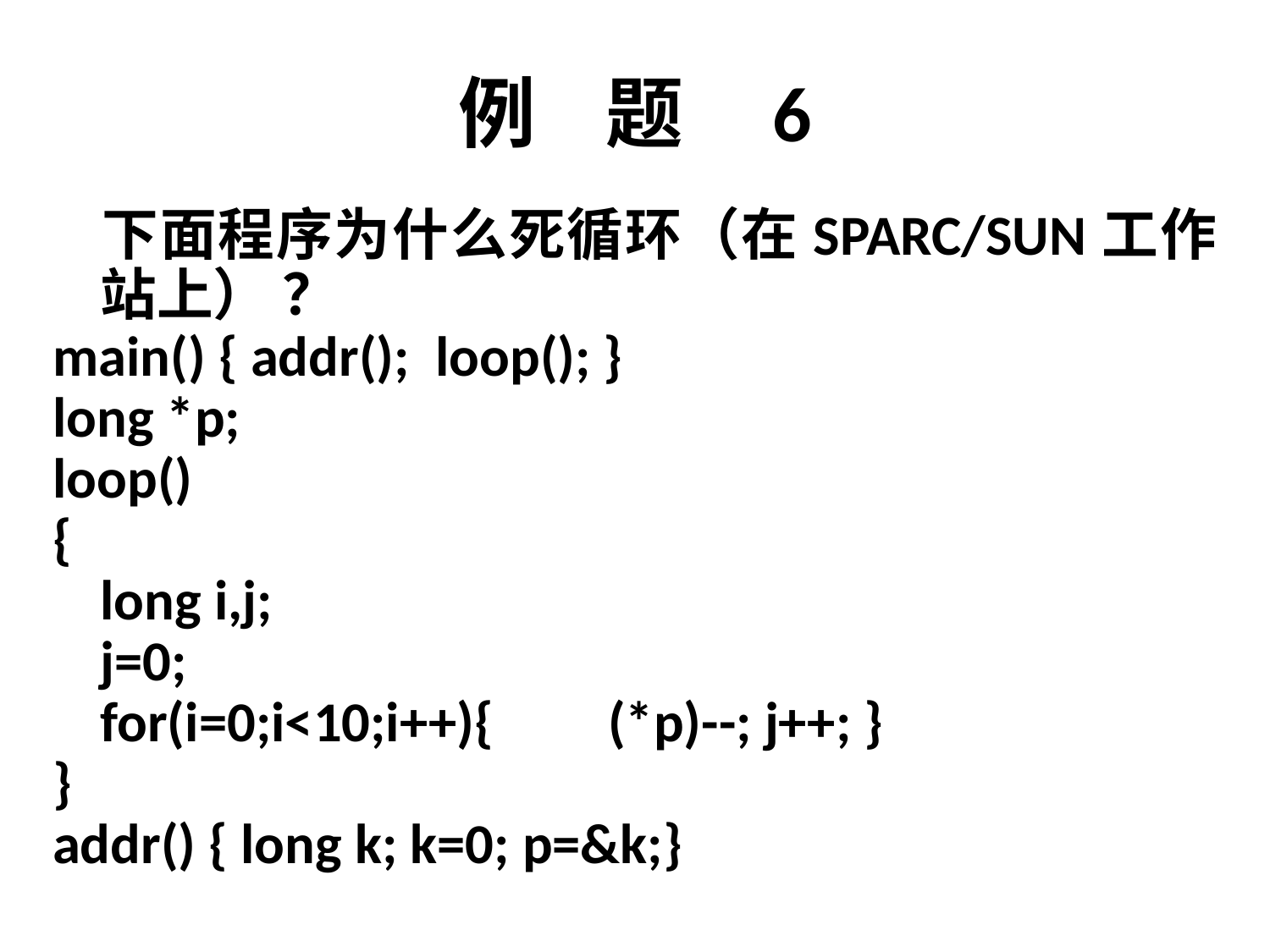

# 例    题    6
	下面程序为什么死循环（在SPARC/SUN工作站上） ？
main() { addr();  loop(); }
long *p;
loop()
{
	long i,j;
 	j=0;
	for(i=0;i<10;i++){	(*p)--; j++; }
}
addr() { long k; k=0; p=&k;}